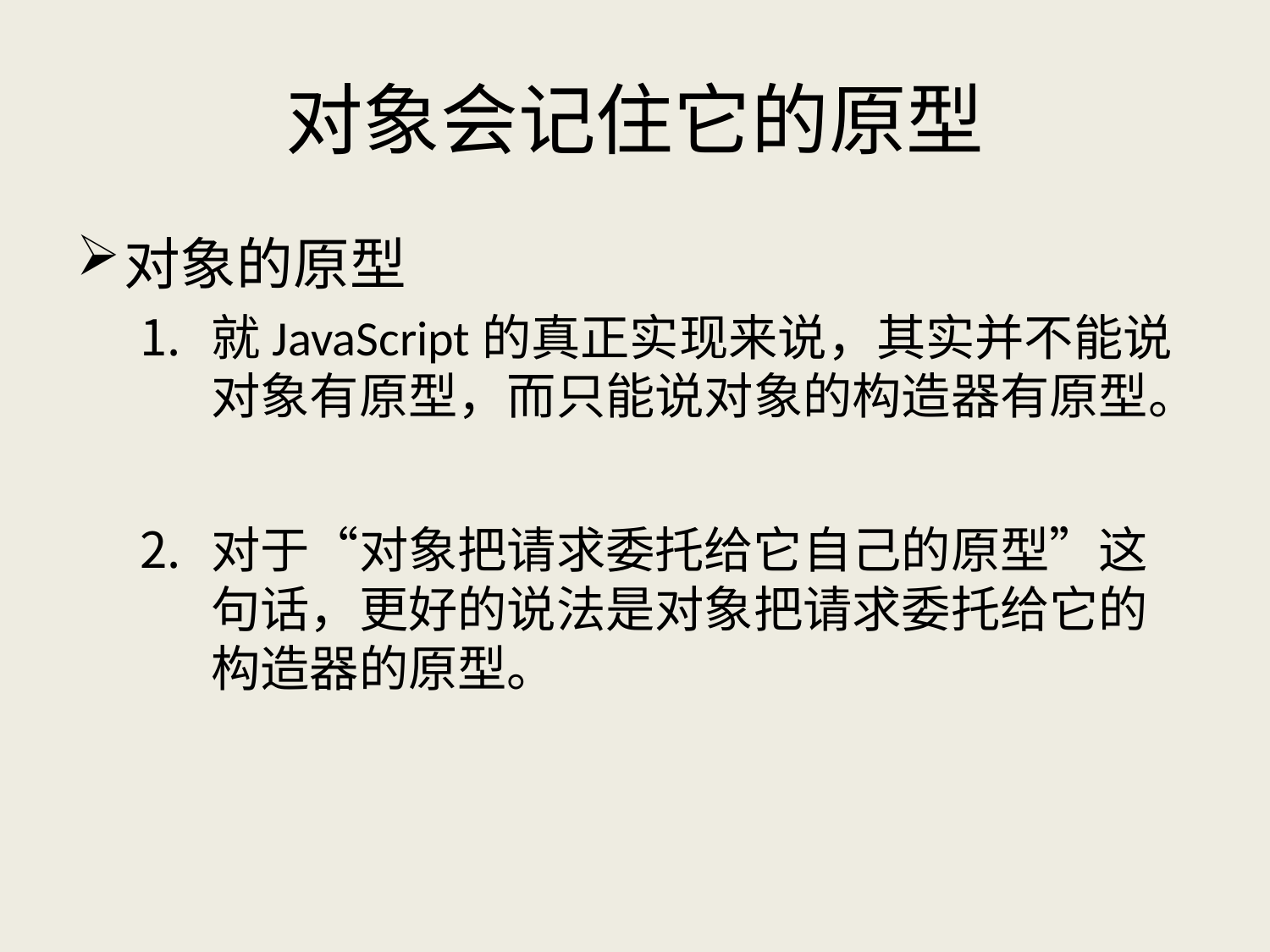

# 对象会记住它的原型
对象的原型
就JavaScript的真正实现来说，其实并不能说对象有原型，而只能说对象的构造器有原型。

对于“对象把请求委托给它自己的原型”这句话，更好的说法是对象把请求委托给它的构造器的原型。